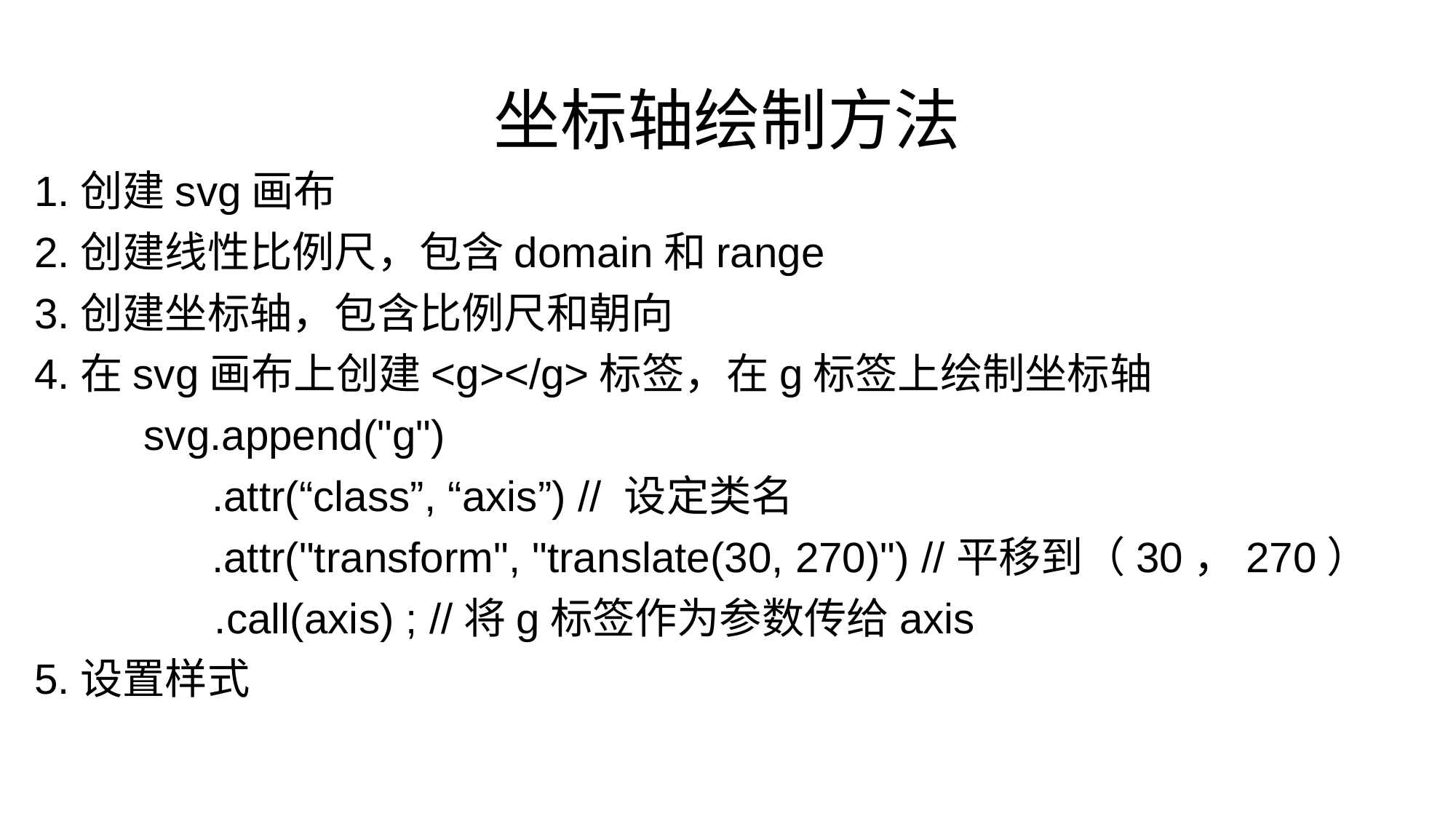

# 坐标轴绘制方法
1.创建svg画布
2.创建线性比例尺，包含domain和range
3.创建坐标轴，包含比例尺和朝向
4.在svg画布上创建<g></g>标签，在g标签上绘制坐标轴
	svg.append("g")
               .attr(“class”, “axis”) // 设定类名
               .attr("transform", "translate(30, 270)") //平移到（30，270）
	      .call(axis) ; //将g标签作为参数传给axis
5.设置样式